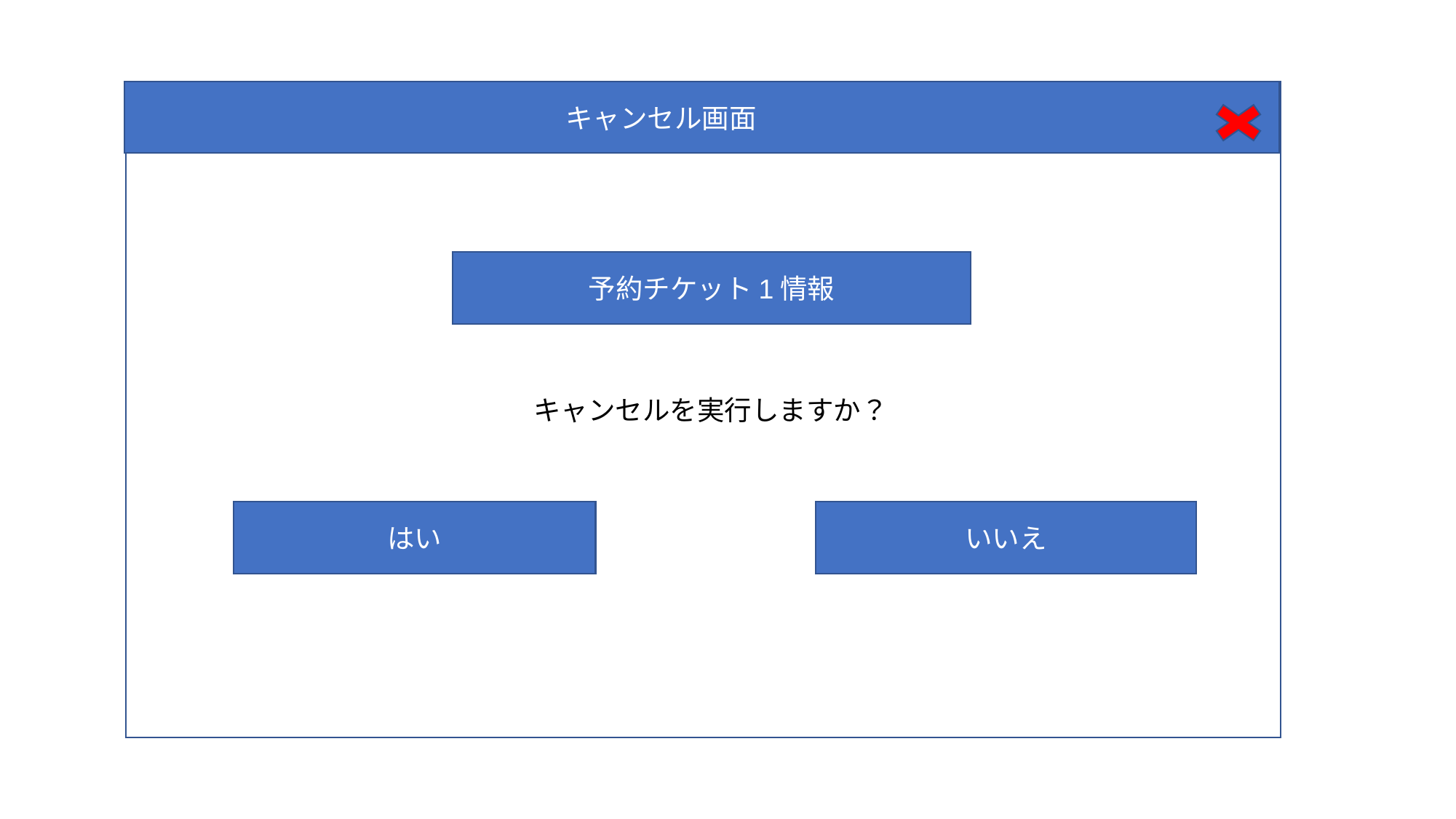

キャンセル画面

予約チケット1情報
キャンセルを実行しますか？
はい
いいえ